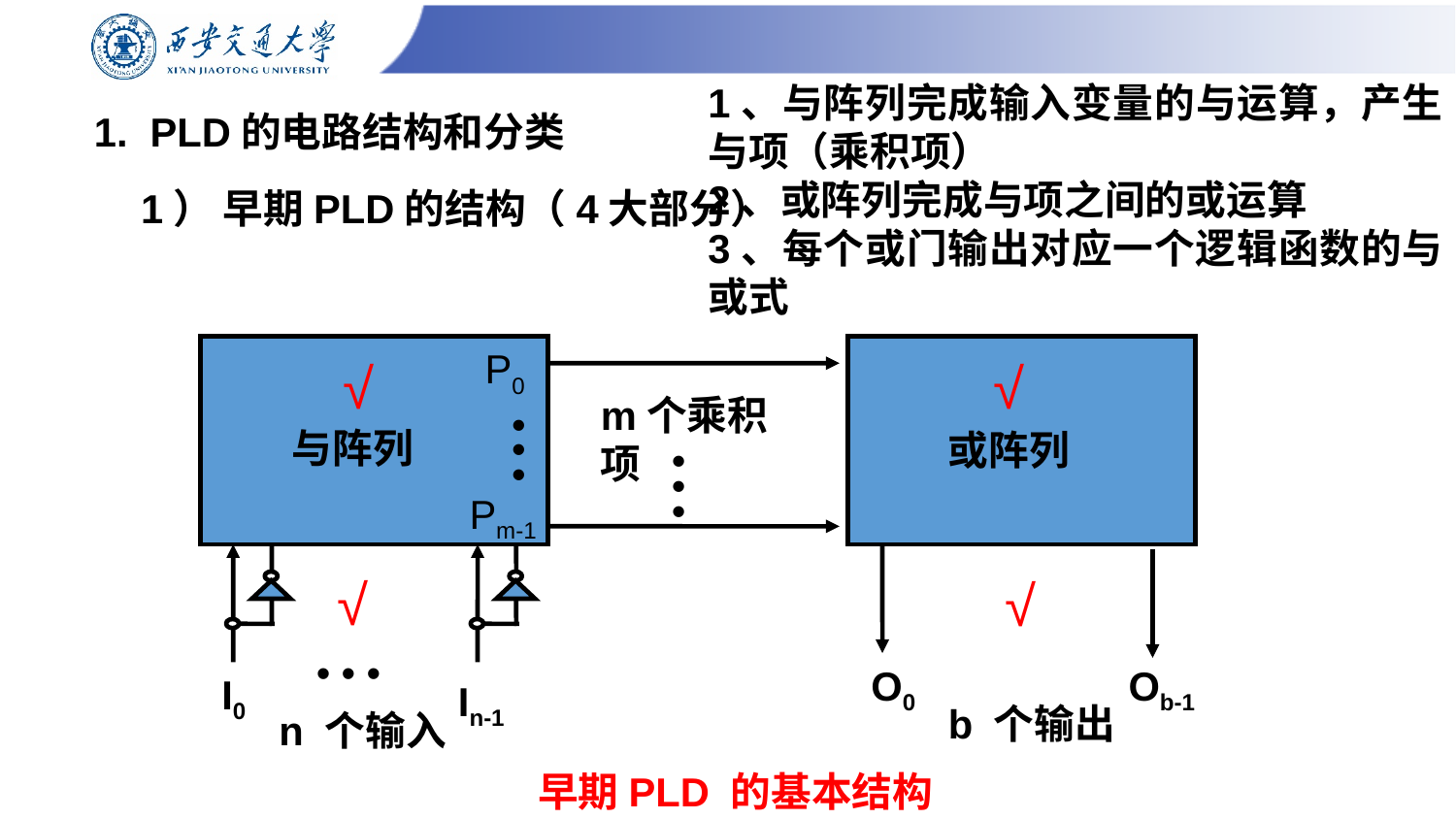

1、与阵列完成输入变量的与运算，产生与项（乘积项）
2、或阵列完成与项之间的或运算
3、每个或门输出对应一个逻辑函数的与或式

# 1.  PLD的电路结构和分类
1） 早期PLD的结构（4大部分）

P0

m个乘积项
• • •
与阵列
或阵列
• • •
Pm-1

• • •
O0
Ob-1
I0
In-1
b 个输出
n 个输入
√
√
√
√
早期PLD 的基本结构